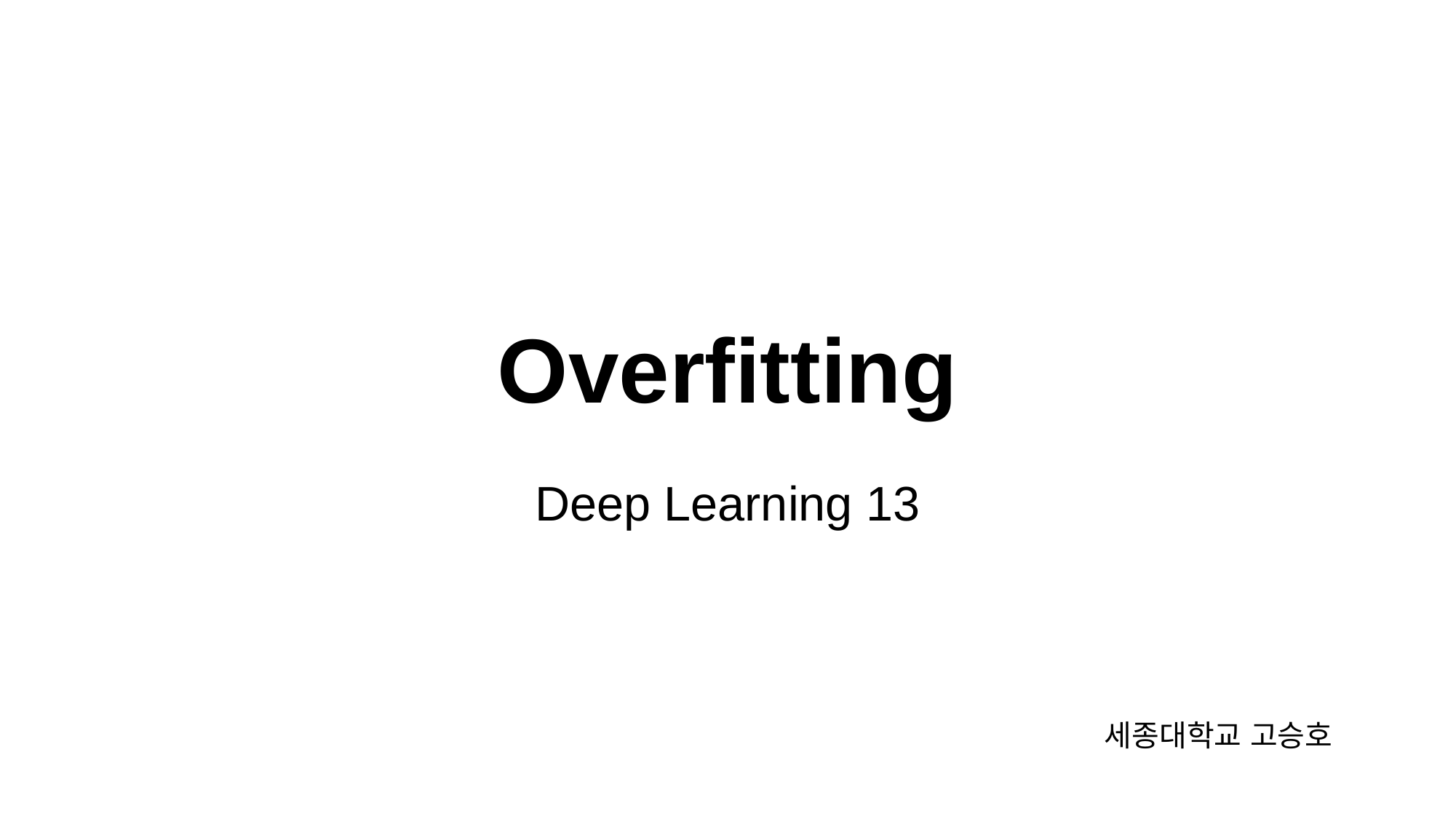

# Overfitting
Deep Learning 13
세종대학교 고승호